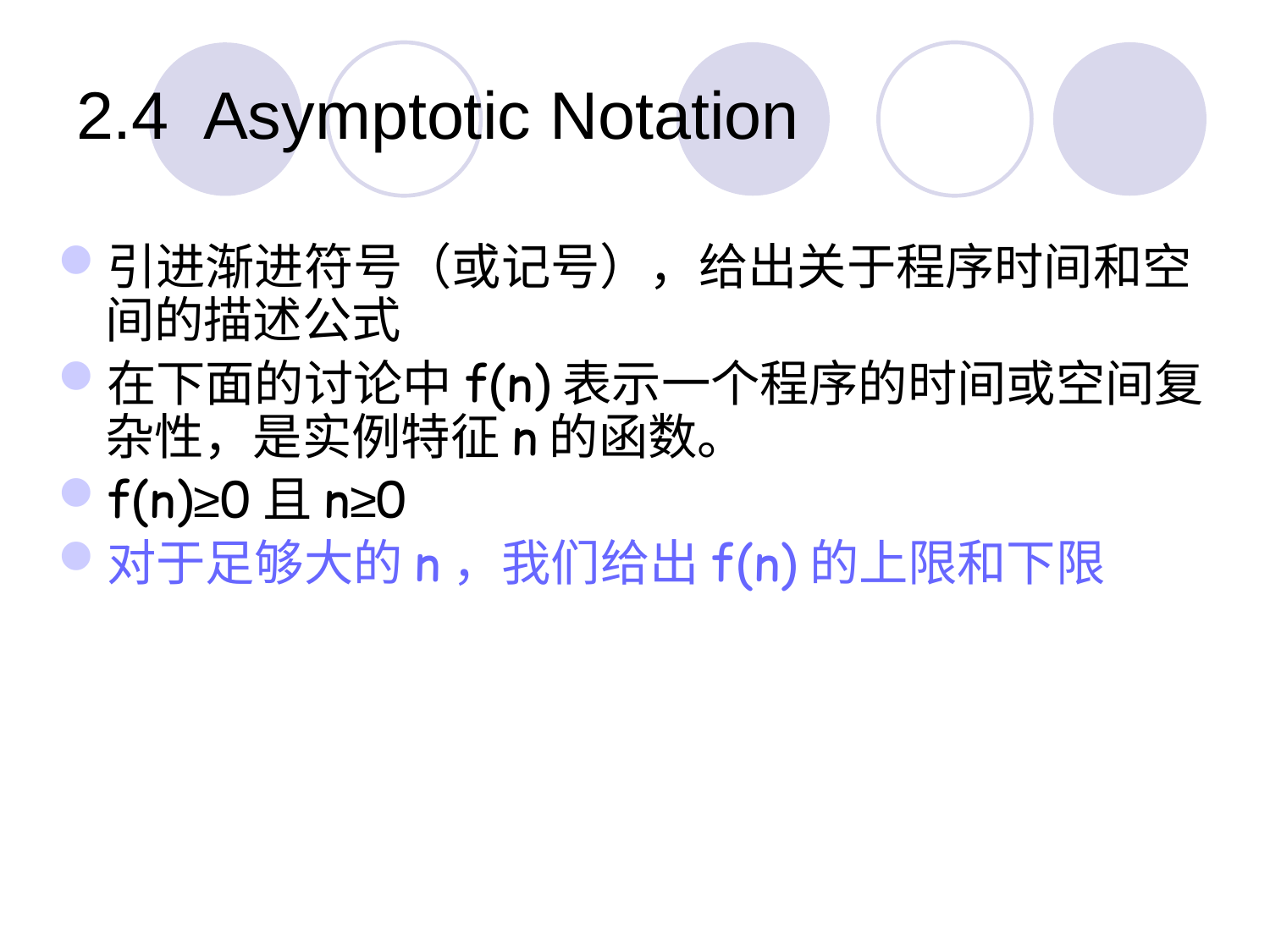

# 2.4	Asymptotic Notation
引进渐进符号（或记号），给出关于程序时间和空间的描述公式
在下面的讨论中f(n)表示一个程序的时间或空间复杂性，是实例特征n的函数。
f(n)≥0且n≥0
对于足够大的n，我们给出f(n)的上限和下限

53